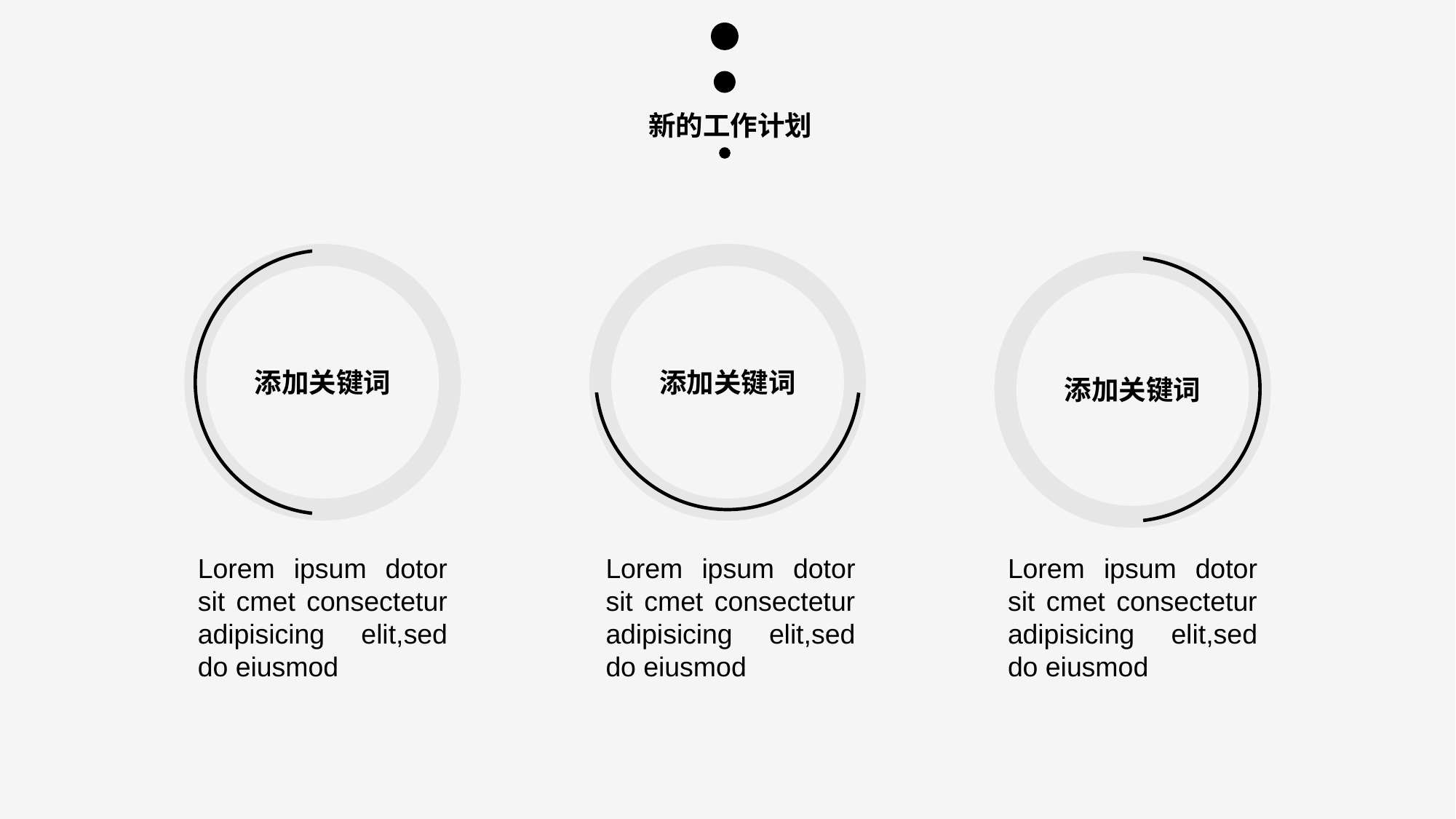

新的工作计划

添加关键词

添加关键词

添加关键词

Lorem ipsum dotor sit cmet consectetur adipisicing elit,sed do eiusmod
Lorem ipsum dotor sit cmet consectetur adipisicing elit,sed do eiusmod
Lorem ipsum dotor sit cmet consectetur adipisicing elit,sed do eiusmod